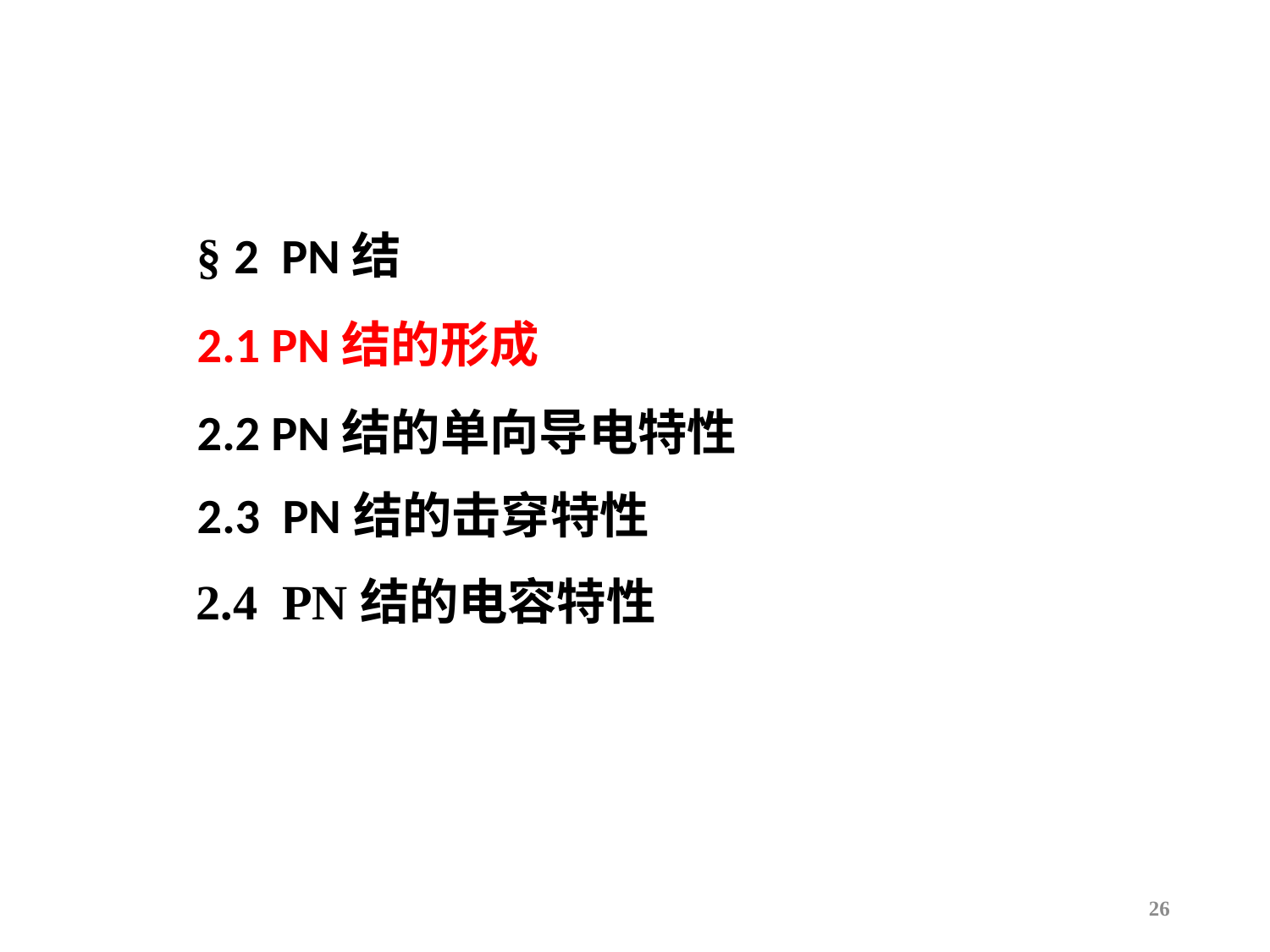

§ 2  PN结
2.1 PN结的形成
2.2 PN结的单向导电特性
2.3  PN结的击穿特性
2.4  PN结的电容特性
26